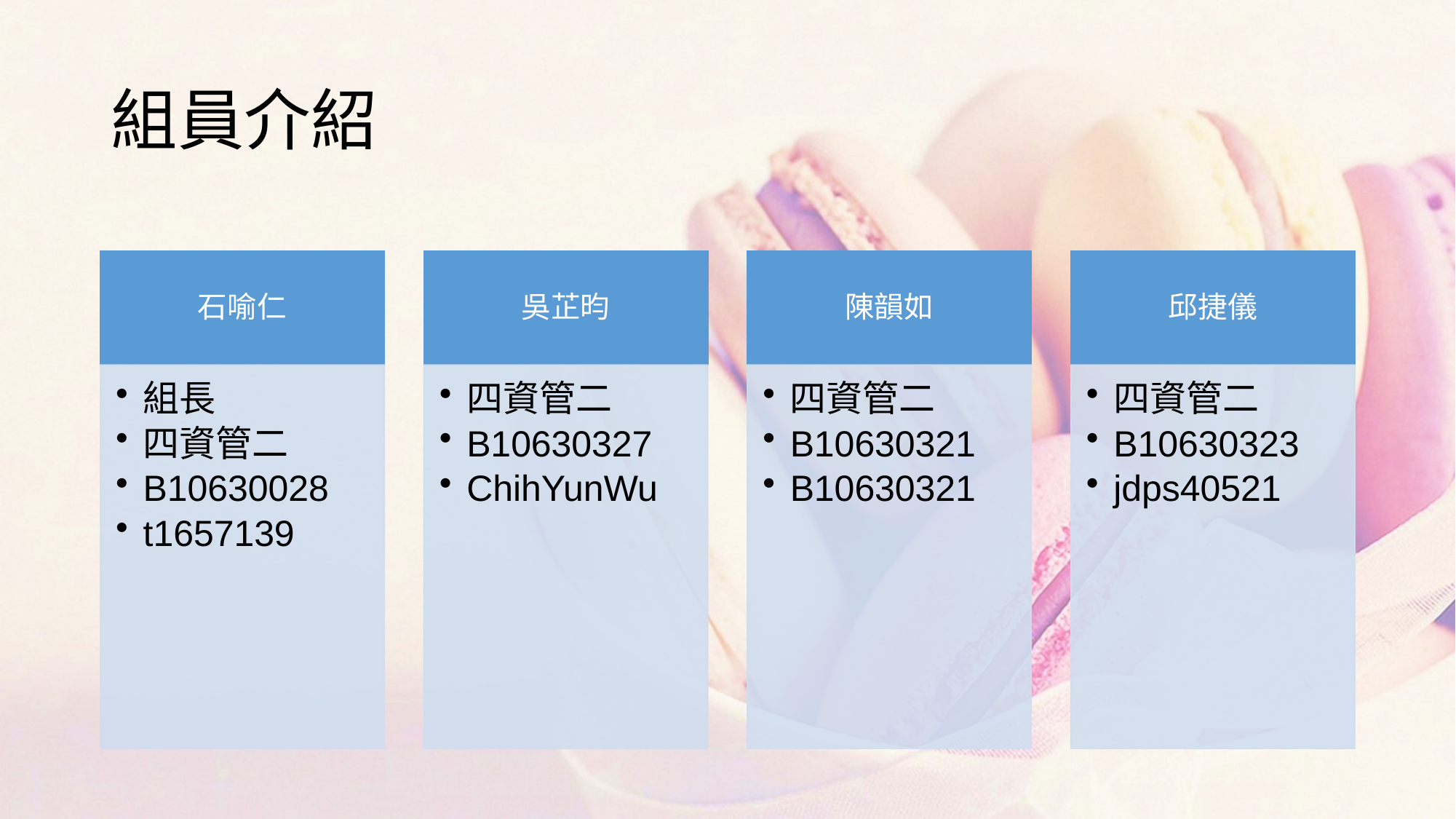

# 組員介紹
石喻仁
組長
四資管二
B10630028
t1657139

吳芷昀
四資管二
B10630327
ChihYunWu

陳韻如
四資管二
B10630321
B10630321
邱捷儀
四資管二
B10630323
jdps40521